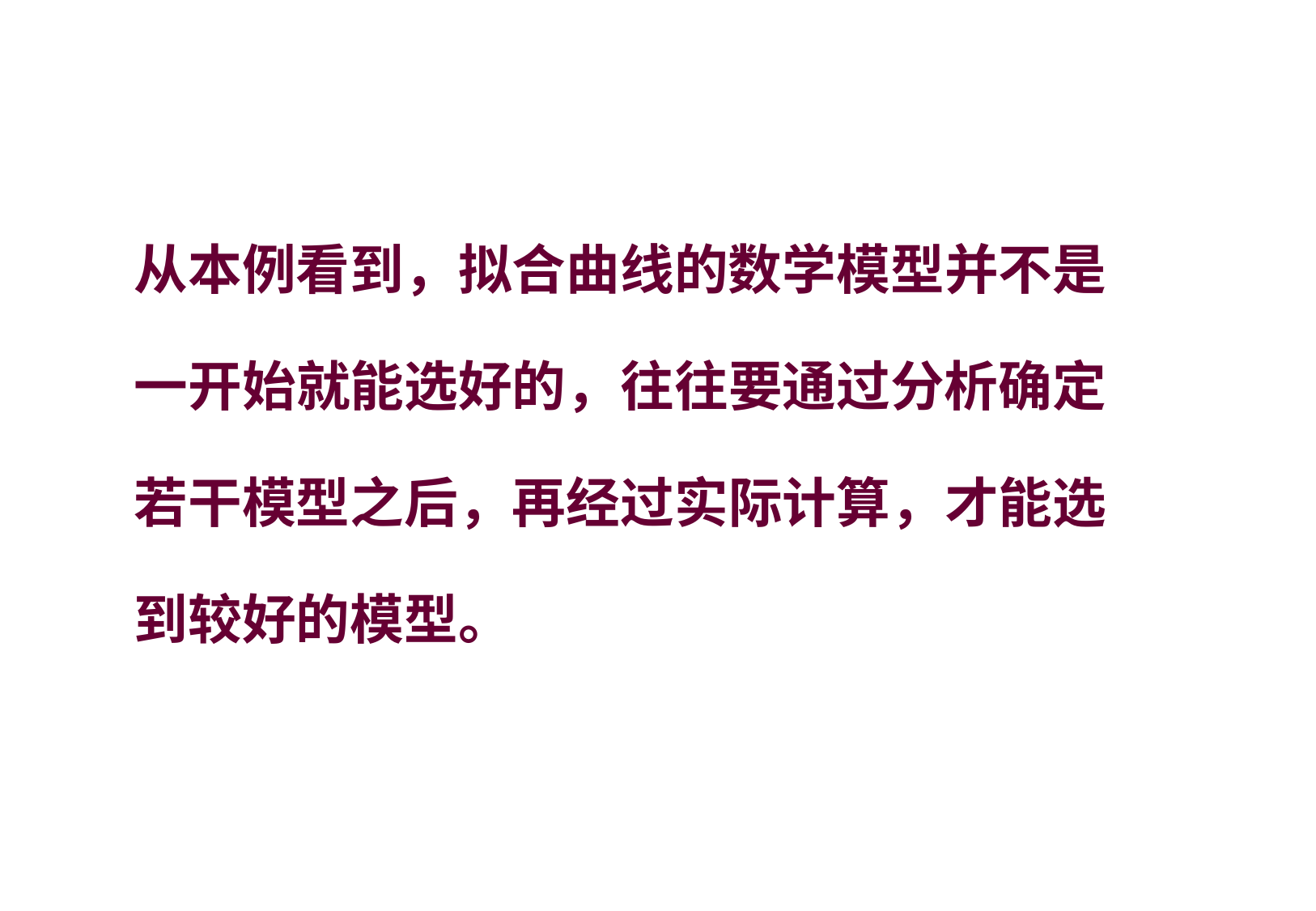

从本例看到，拟合曲线的数学模型并不是一开始就能选好的，往往要通过分析确定若干模型之后，再经过实际计算，才能选到较好的模型。